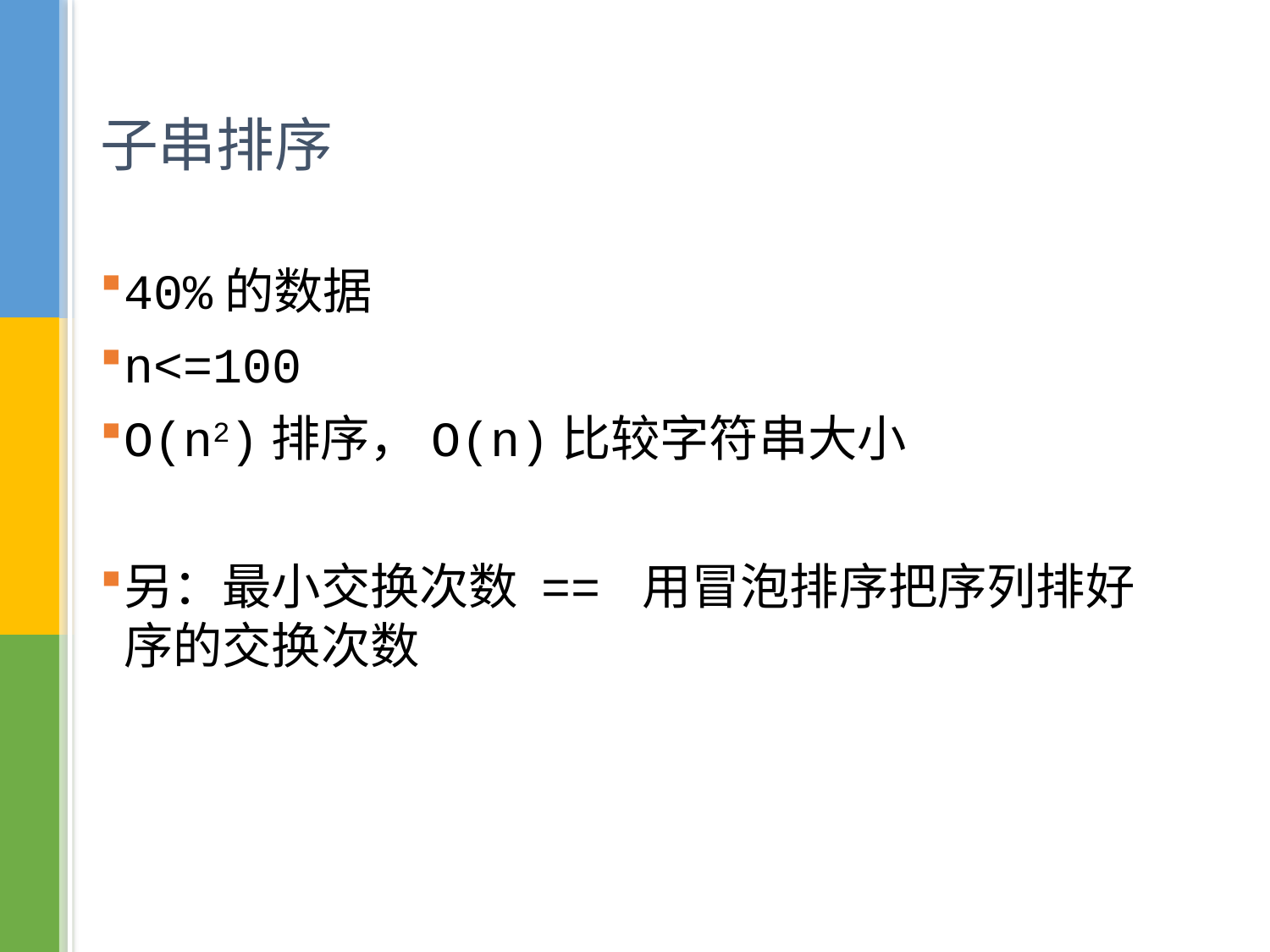

# 子串排序
40%的数据
n<=100
O(n2)排序，O(n)比较字符串大小

另：最小交换次数 == 用冒泡排序把序列排好序的交换次数